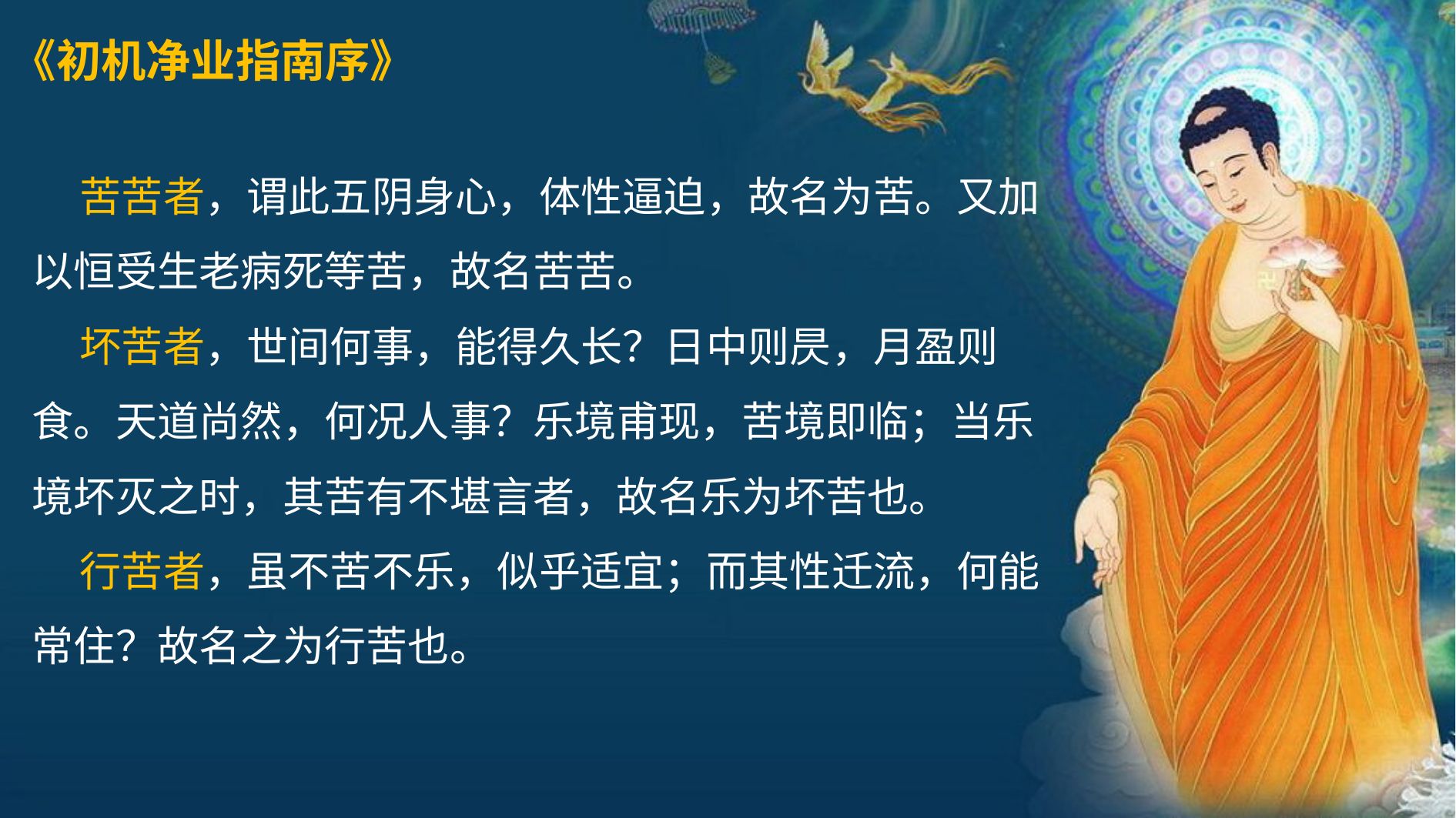

《初机净业指南序》
    苦苦者，谓此五阴身心，体性逼迫，故名为苦。又加以恒受生老病死等苦，故名苦苦。
    坏苦者，世间何事，能得久长？日中则昃，月盈则食。天道尚然，何况人事？乐境甫现，苦境即临；当乐境坏灭之时，其苦有不堪言者，故名乐为坏苦也。
    行苦者，虽不苦不乐，似乎适宜；而其性迁流，何能常住？故名之为行苦也。